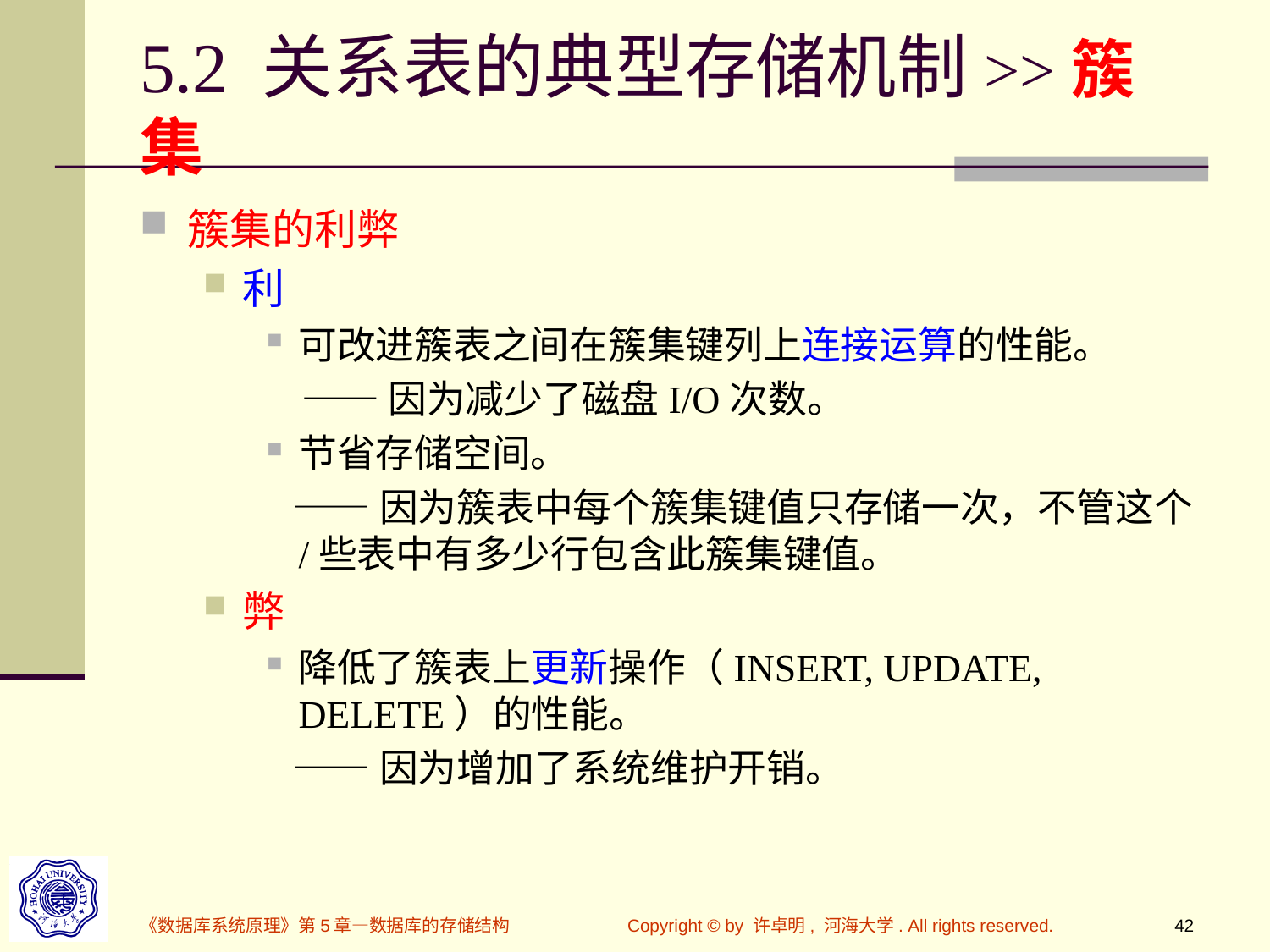

# 5.2 关系表的典型存储机制>>簇集
簇集的利弊
利
可改进簇表之间在簇集键列上连接运算的性能。
    ——因为减少了磁盘I/O次数。
节省存储空间。
   ——因为簇表中每个簇集键值只存储一次，不管这个/些表中有多少行包含此簇集键值。
弊
降低了簇表上更新操作（INSERT, UPDATE, DELETE）的性能。
   ——因为增加了系统维护开销。
《数据库系统原理》第5章—数据库的存储结构
Copyright © by 许卓明, 河海大学. All rights reserved.
42